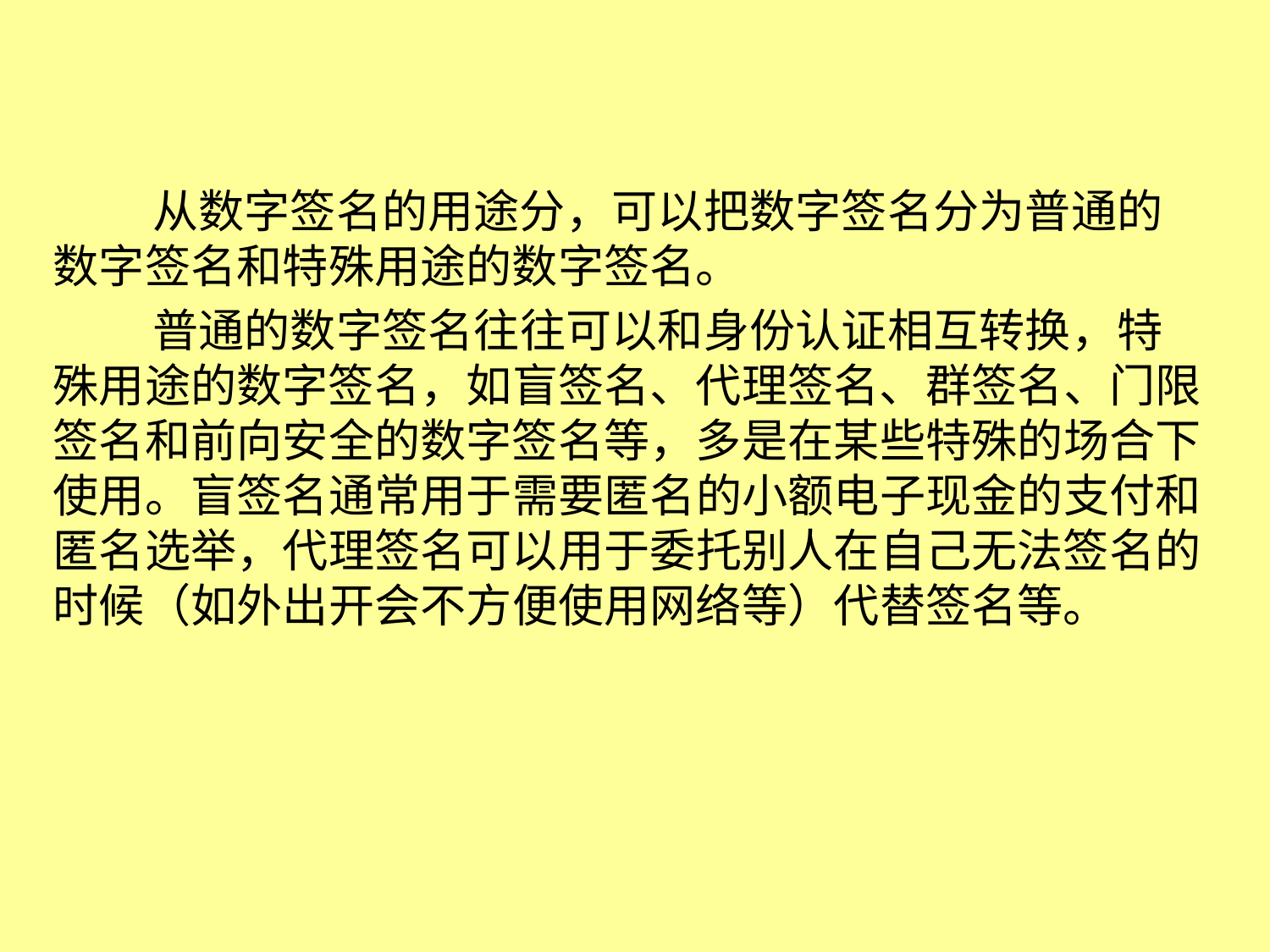

#
从数字签名的用途分，可以把数字签名分为普通的数字签名和特殊用途的数字签名。
普通的数字签名往往可以和身份认证相互转换，特殊用途的数字签名，如盲签名、代理签名、群签名、门限签名和前向安全的数字签名等，多是在某些特殊的场合下使用。盲签名通常用于需要匿名的小额电子现金的支付和匿名选举，代理签名可以用于委托别人在自己无法签名的时候（如外出开会不方便使用网络等）代替签名等。